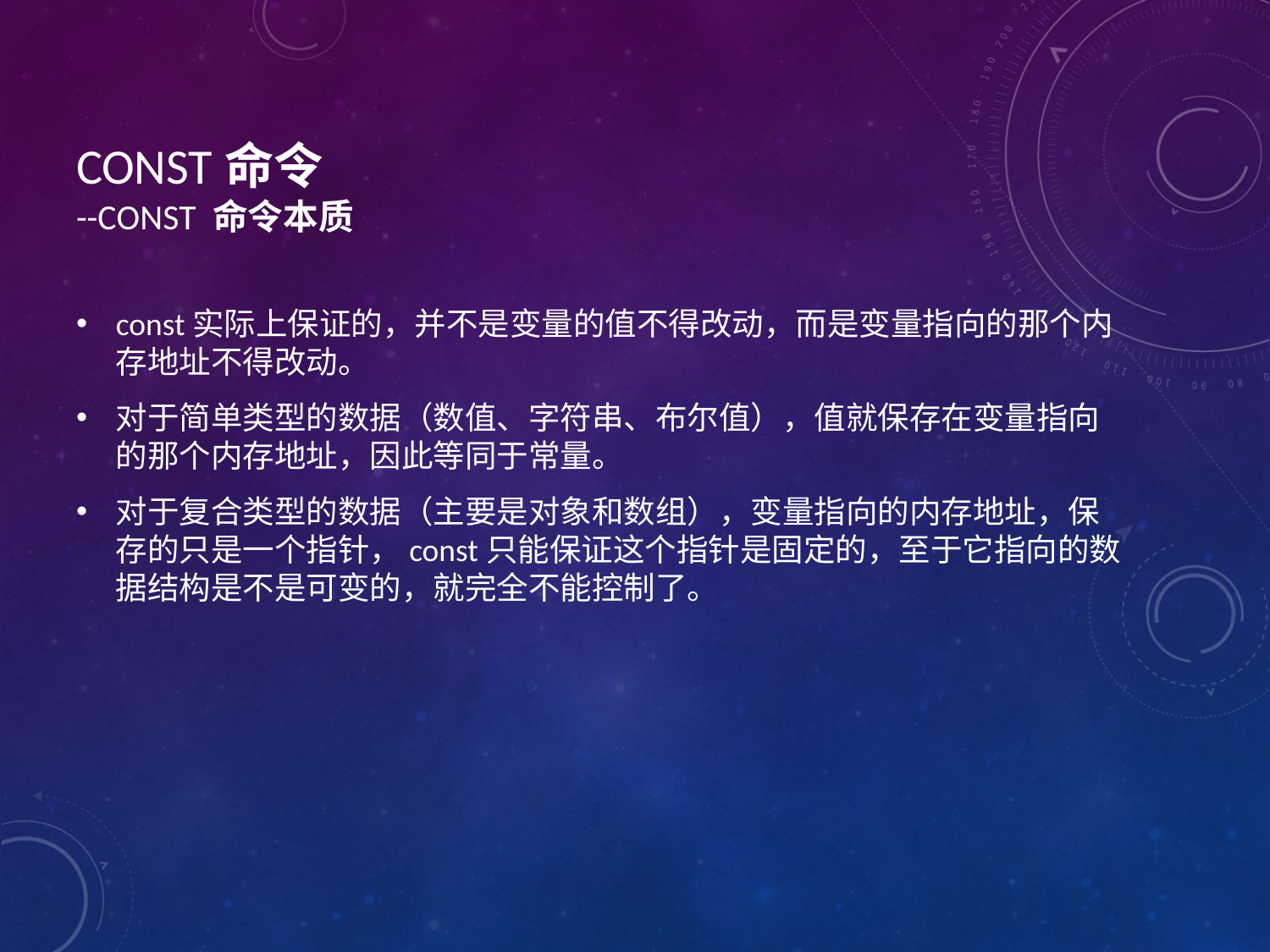

# const命令 --Const 命令本质
const实际上保证的，并不是变量的值不得改动，而是变量指向的那个内存地址不得改动。
对于简单类型的数据（数值、字符串、布尔值），值就保存在变量指向的那个内存地址，因此等同于常量。
对于复合类型的数据（主要是对象和数组），变量指向的内存地址，保存的只是一个指针，const只能保证这个指针是固定的，至于它指向的数据结构是不是可变的，就完全不能控制了。